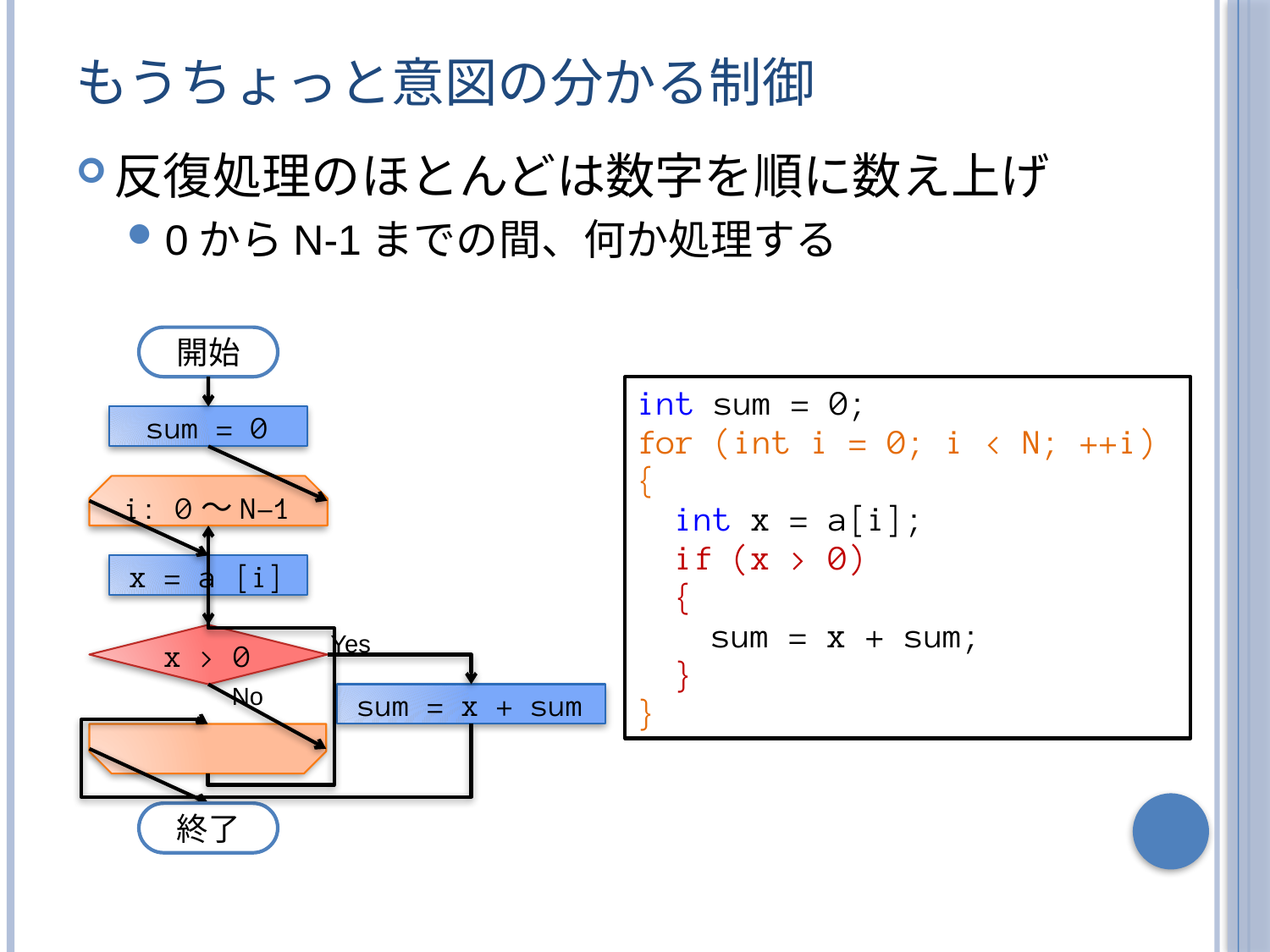

# もうちょっと意図の分かる制御
反復処理のほとんどは数字を順に数え上げ
0からN-1までの間、何か処理する
開始
int sum = 0;
for (int i = 0; i < N; ++i)
{
	int x = a[i];
	if (x > 0)
	{
		sum = x + sum;
	}
}
sum = 0
i: 0～N-1
x = a [i]
Yes
x > 0
No
sum = x + sum

終了